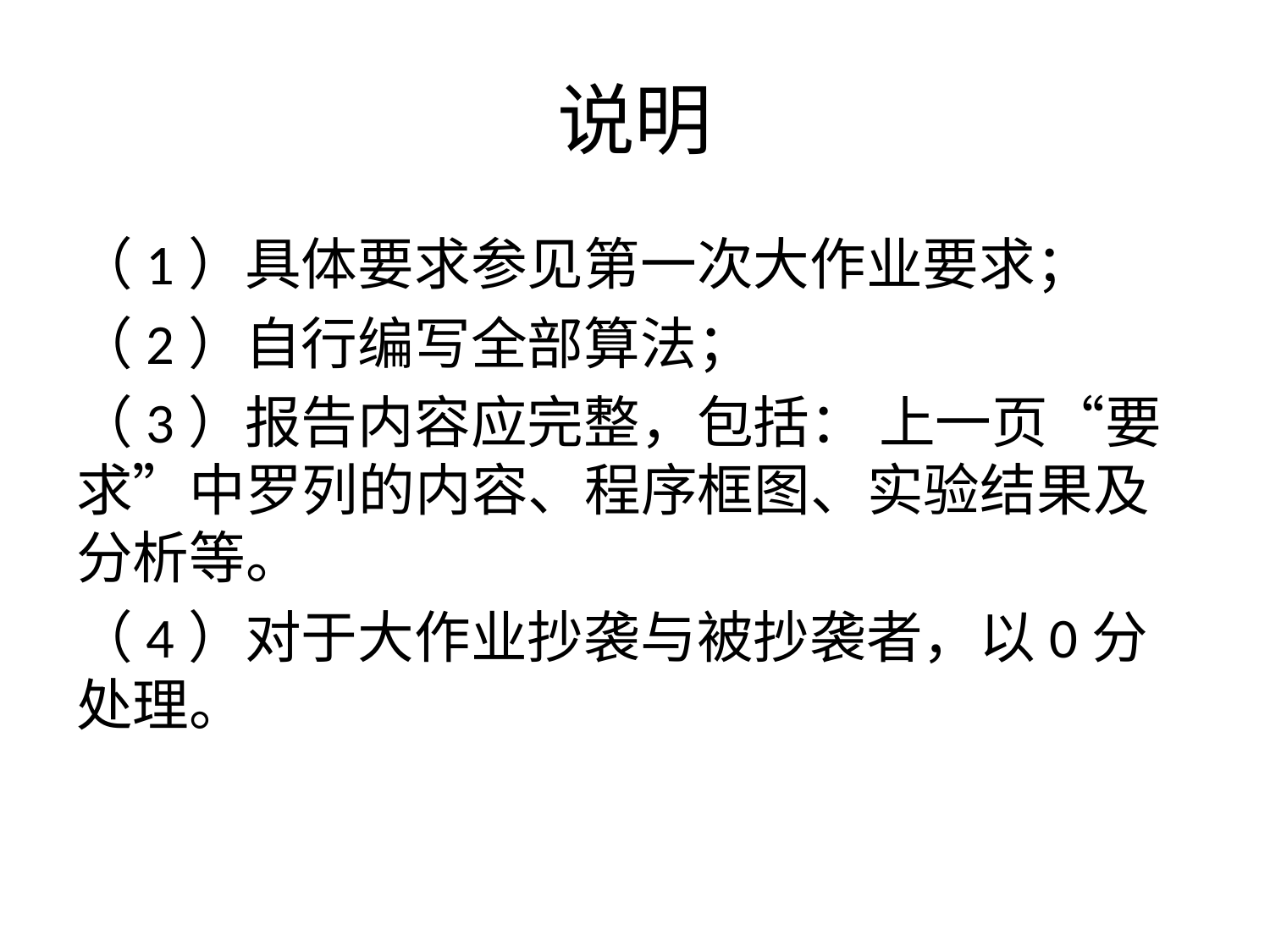

# 说明
（1）具体要求参见第一次大作业要求；
（2）自行编写全部算法；
（3）报告内容应完整，包括： 上一页“要求”中罗列的内容、程序框图、实验结果及分析等。
（4）对于大作业抄袭与被抄袭者，以0分处理。